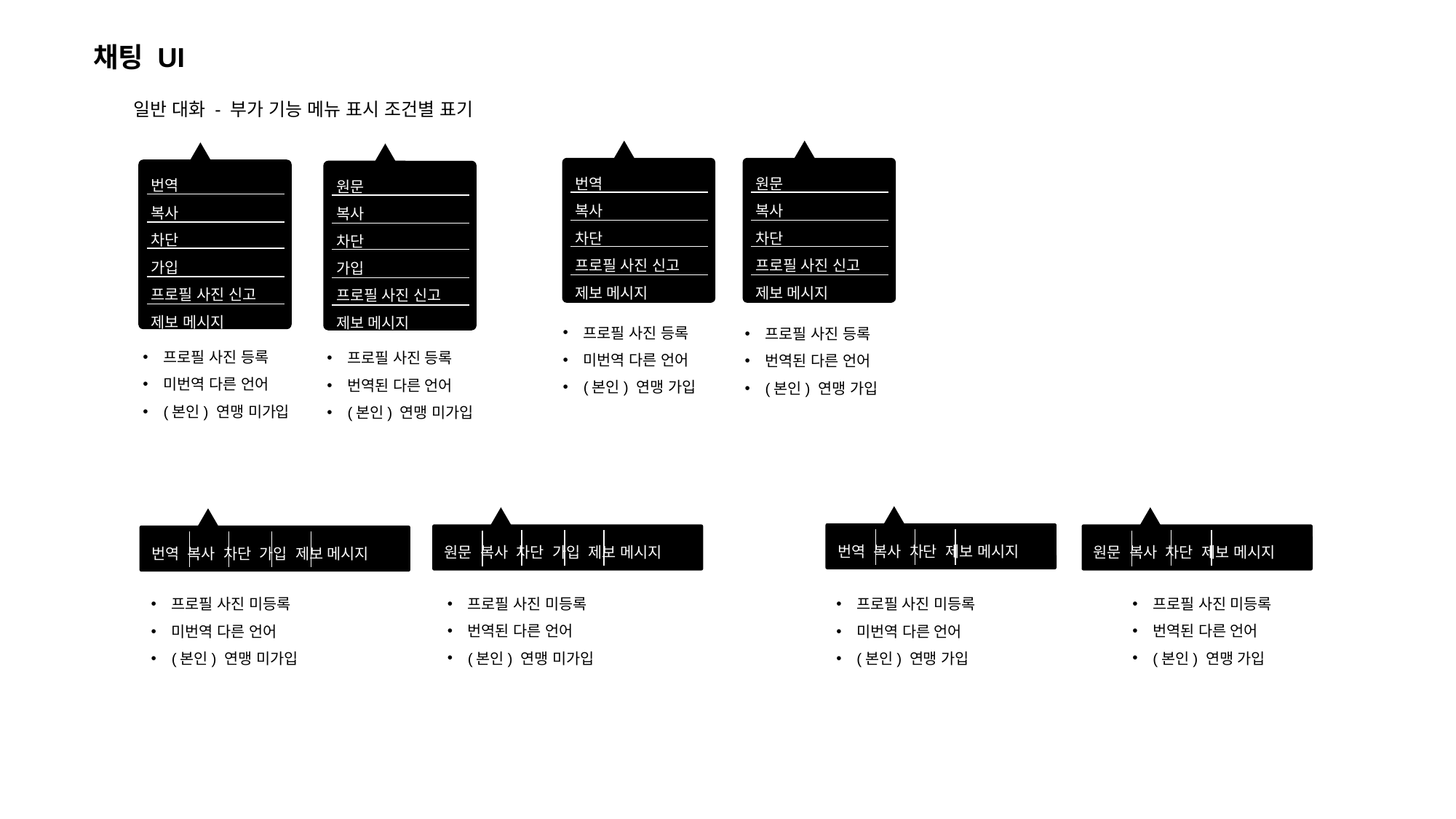

채팅 UI
일반 대화 - 부가 기능 메뉴 표시 조건별 표기

번역
복사
차단
프로필 사진 신고
제보 메시지

원문
복사
차단
프로필 사진 신고
제보 메시지

번역
복사
차단
가입
프로필 사진 신고
제보 메시지

원문
복사
차단
가입
프로필 사진 신고
제보 메시지
프로필 사진 등록
미번역 다른 언어
(본인) 연맹 가입
프로필 사진 등록
번역된 다른 언어
(본인) 연맹 가입
프로필 사진 등록
미번역 다른 언어
(본인) 연맹 미가입
프로필 사진 등록
번역된 다른 언어
(본인) 연맹 미가입

번역  복사  차단  제보 메시지

원문  복사  차단  가입  제보 메시지

원문  복사  차단  제보 메시지

번역  복사  차단  가입  제보 메시지
프로필 사진 미등록
번역된 다른 언어
(본인) 연맹 미가입
프로필 사진 미등록
번역된 다른 언어
(본인) 연맹 가입
프로필 사진 미등록
미번역 다른 언어
(본인) 연맹 미가입
프로필 사진 미등록
미번역 다른 언어
(본인) 연맹 가입